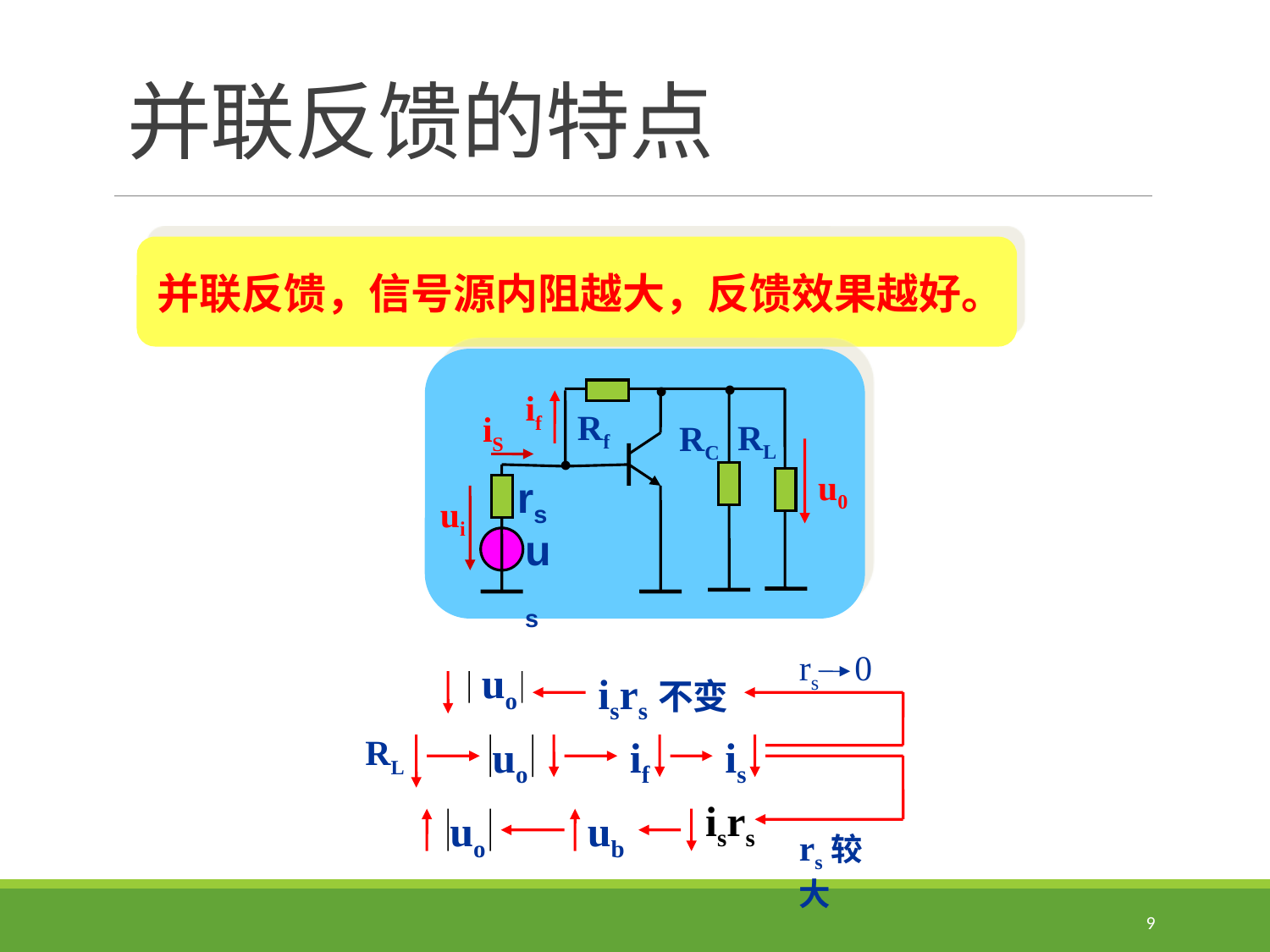

# 并联反馈的特点

并联反馈，信号源内阻越大，反馈效果越好。
·
·

if

Rf
iS
RL
RC
·

u0

rs

ui

us

rs       0

uo

isrs不变

RL

uo

if

is

rs较大
isrs

uo

ub

9